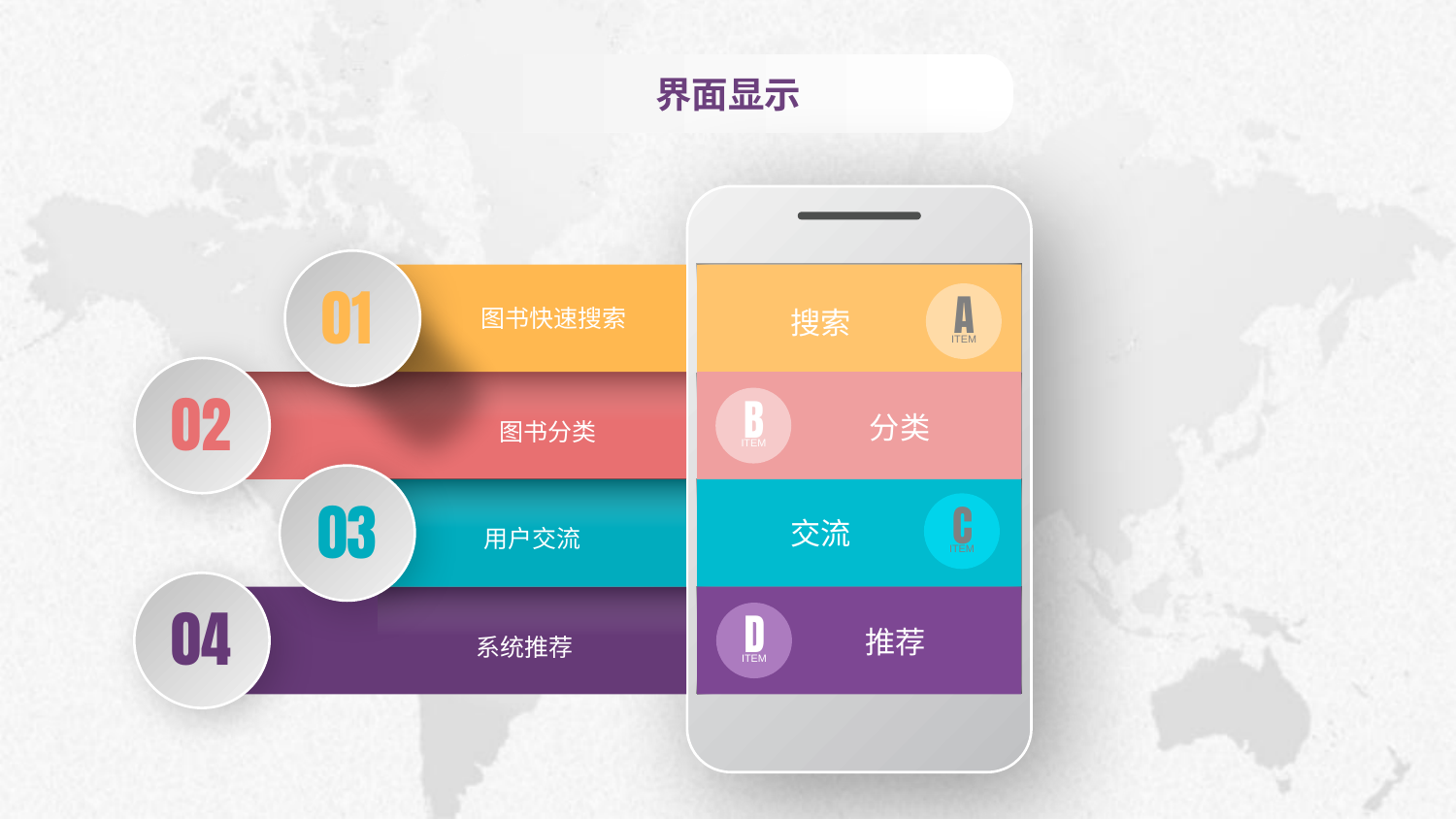

界面显示

01

A
ITEM
 图书快速搜索
搜索

02

B
ITEM
图书分类
分类

03

C
ITEM
交流
用户交流

04

D
ITEM
推荐
系统推荐